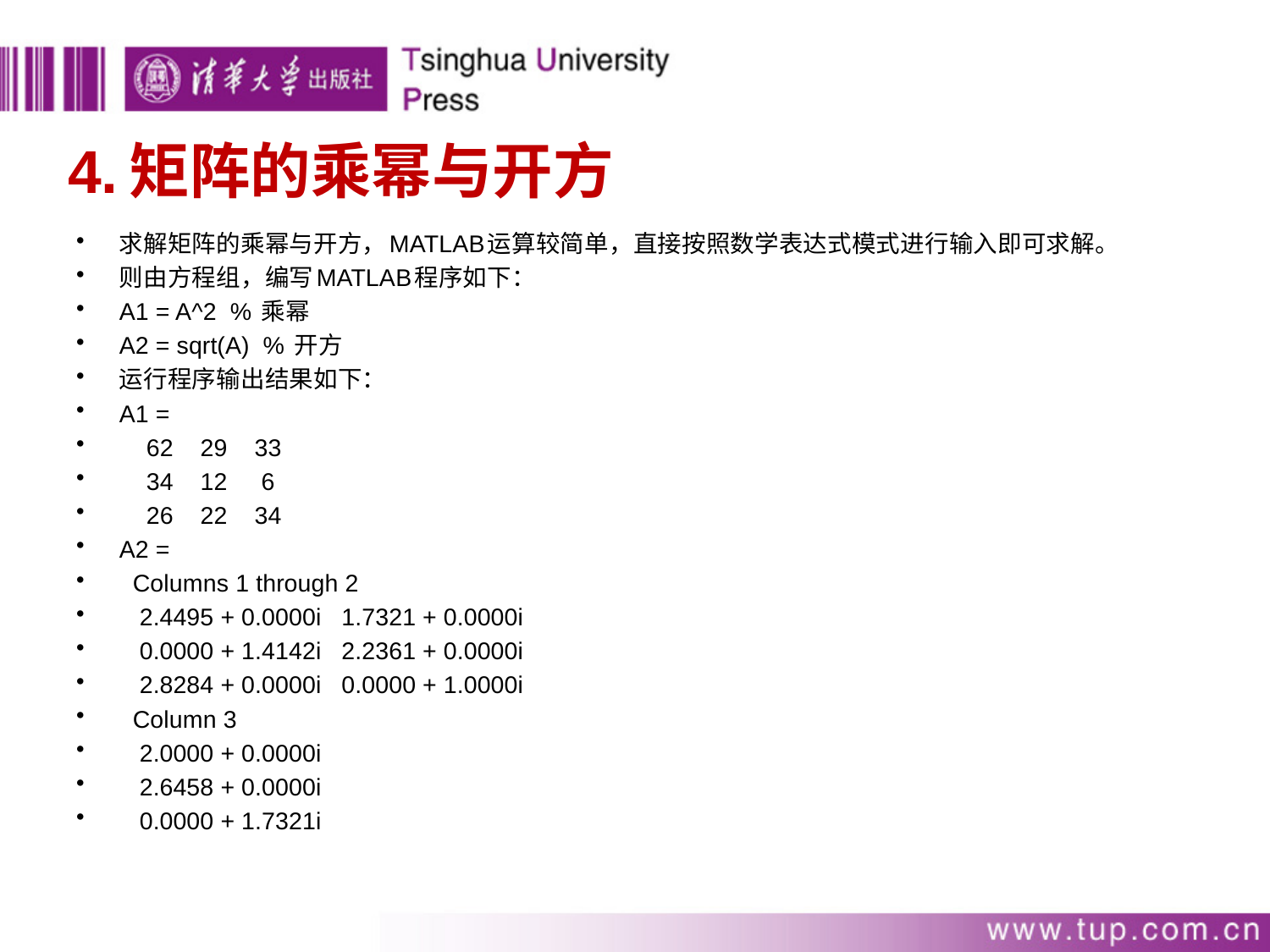

# 4.矩阵的乘幂与开方
求解矩阵的乘幂与开方，MATLAB运算较简单，直接按照数学表达式模式进行输入即可求解。
则由方程组，编写MATLAB程序如下：
A1 = A^2  % 乘幂
A2 = sqrt(A)  % 开方
运行程序输出结果如下：
A1 =
    62    29    33
    34    12     6
    26    22    34
A2 =
  Columns 1 through 2
   2.4495 + 0.0000i   1.7321 + 0.0000i
   0.0000 + 1.4142i   2.2361 + 0.0000i
   2.8284 + 0.0000i   0.0000 + 1.0000i
  Column 3
   2.0000 + 0.0000i
   2.6458 + 0.0000i
   0.0000 + 1.7321i